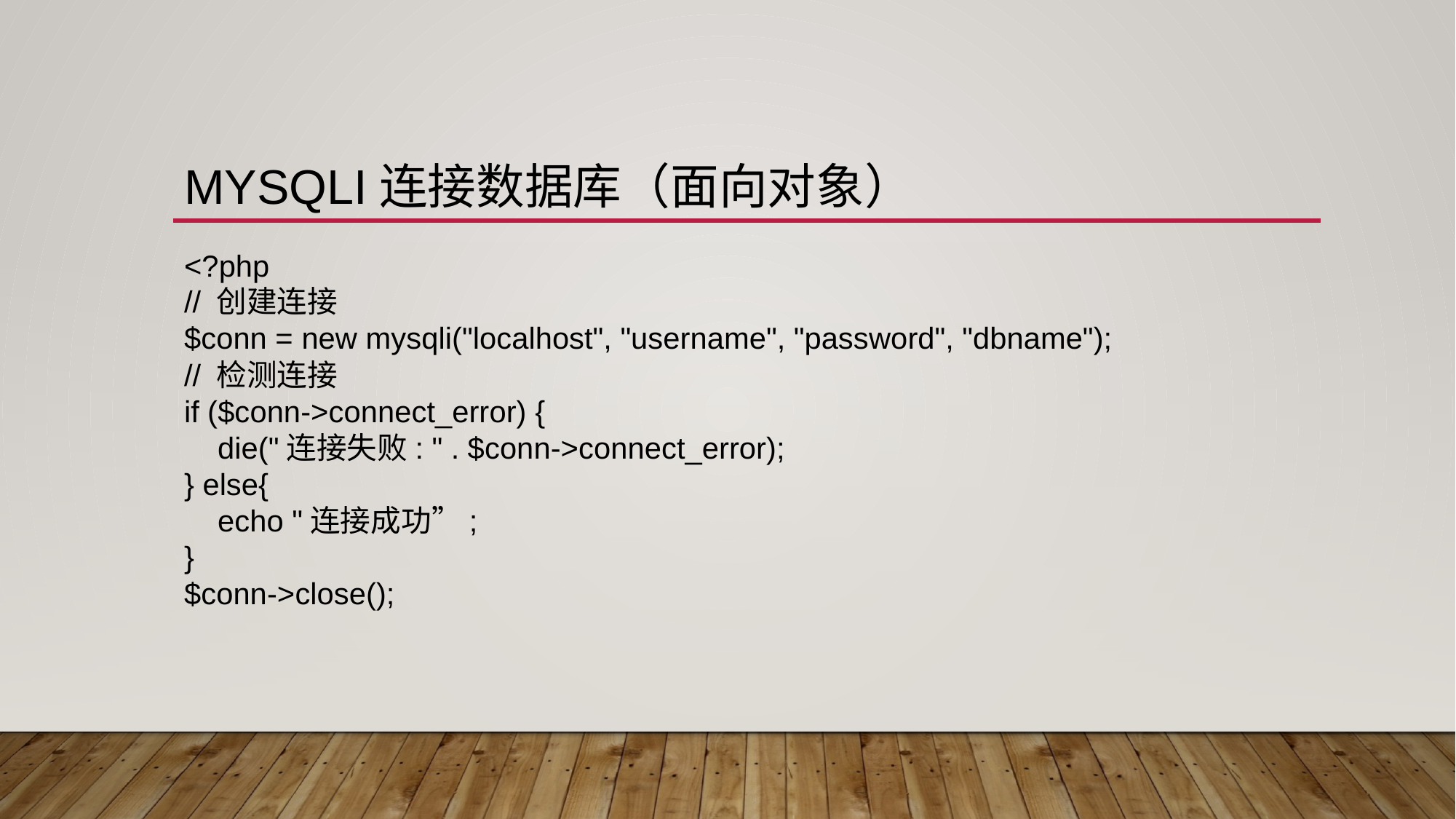

# Mysqli连接数据库（面向对象）
<?php
// 创建连接
$conn = new mysqli("localhost", "username", "password", "dbname");
// 检测连接
if ($conn->connect_error) {
    die("连接失败: " . $conn->connect_error);
} else{
    echo "连接成功”;
}
$conn->close();